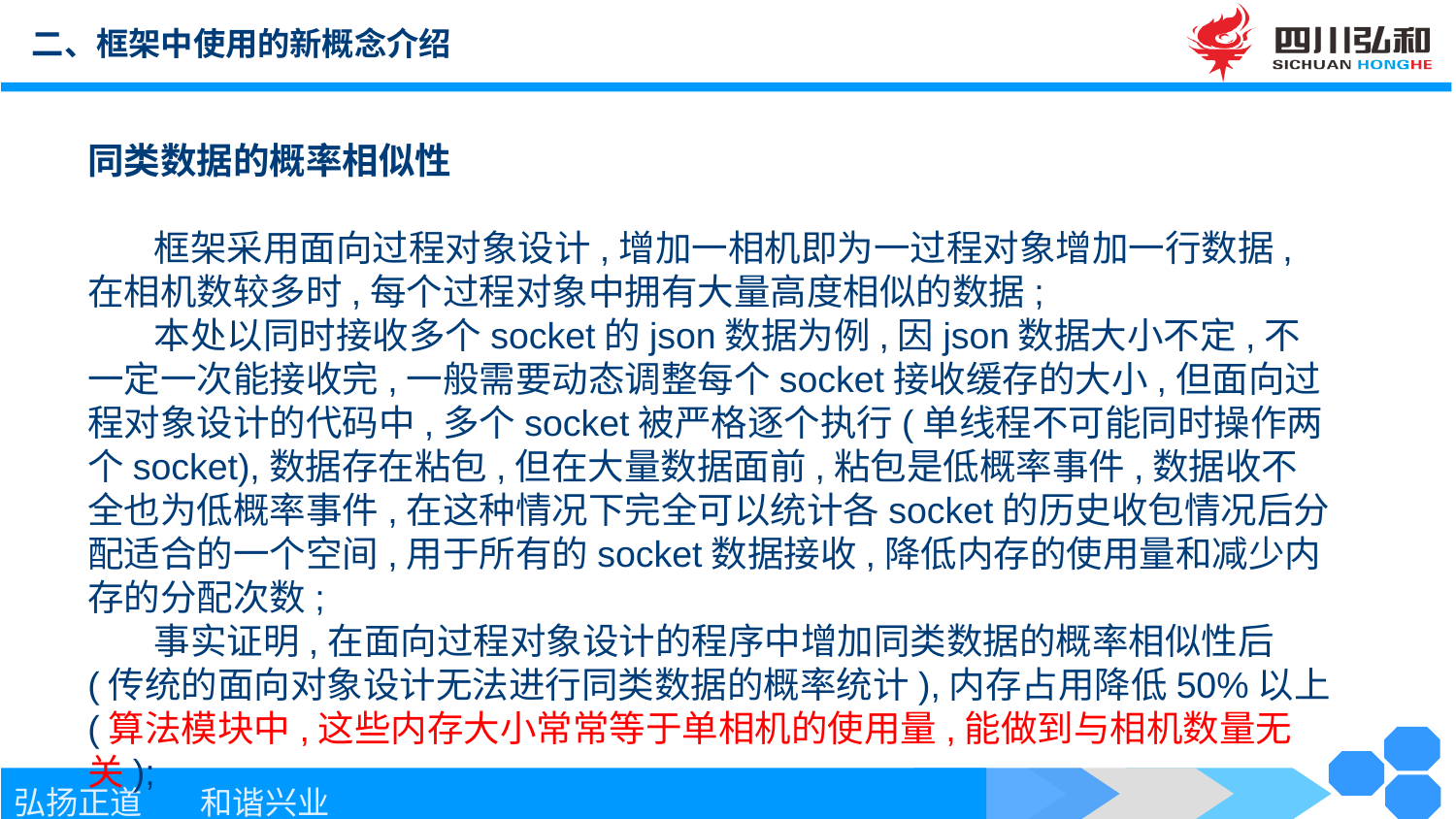

二、框架中使用的新概念介绍

同类数据的概率相似性

       框架采用面向过程对象设计,增加一相机即为一过程对象增加一行数据,在相机数较多时,每个过程对象中拥有大量高度相似的数据;
       本处以同时接收多个socket的json数据为例,因json数据大小不定,不一定一次能接收完,一般需要动态调整每个socket接收缓存的大小,但面向过程对象设计的代码中,多个socket被严格逐个执行(单线程不可能同时操作两个socket),数据存在粘包,但在大量数据面前,粘包是低概率事件,数据收不全也为低概率事件,在这种情况下完全可以统计各socket的历史收包情况后分配适合的一个空间,用于所有的socket数据接收,降低内存的使用量和减少内存的分配次数;
       事实证明,在面向过程对象设计的程序中增加同类数据的概率相似性后(传统的面向对象设计无法进行同类数据的概率统计),内存占用降低50%以上(算法模块中,这些内存大小常常等于单相机的使用量,能做到与相机数量无关);

Suitable for all category, Lorem Ipsum is not simply random text.